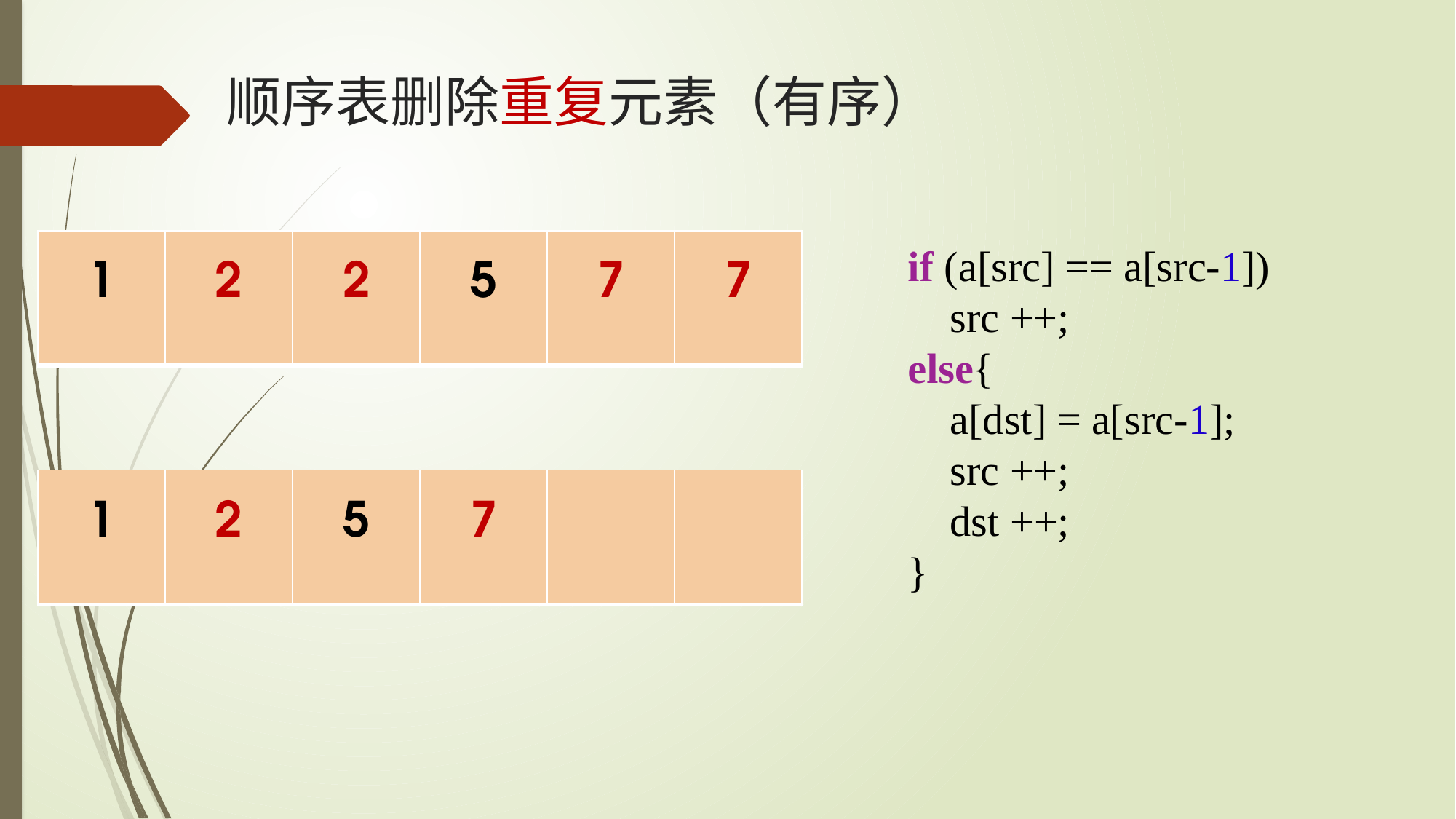

# 顺序表删除重复元素（有序）
| 1 | 2 | 2 | 5 | 7 | 7 |
| --- | --- | --- | --- | --- | --- |
        if (a[src] == a[src-1])
            src ++;
        else{
            a[dst] = a[src-1];
            src ++;
            dst ++;
        }
| 1 | 2 | 5 | 7 |  |  |
| --- | --- | --- | --- | --- | --- |